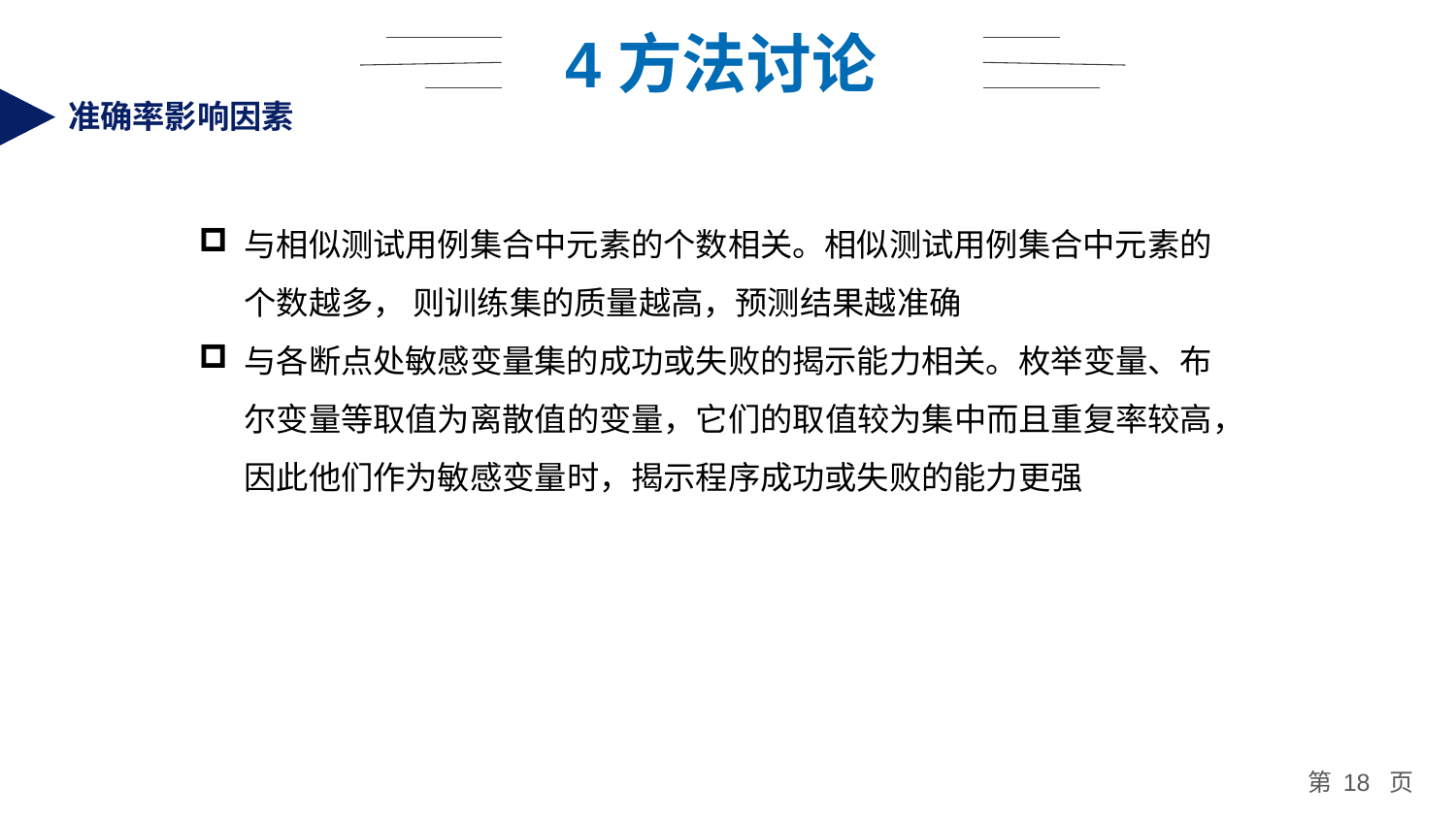

4方法讨论
准确率影响因素

与相似测试用例集合中元素的个数相关。相似测试用例集合中元素的个数越多， 则训练集的质量越高，预测结果越准确
与各断点处敏感变量集的成功或失败的揭示能力相关。枚举变量、布尔变量等取值为离散值的变量，它们的取值较为集中而且重复率较高，因此他们作为敏感变量时，揭示程序成功或失败的能力更强